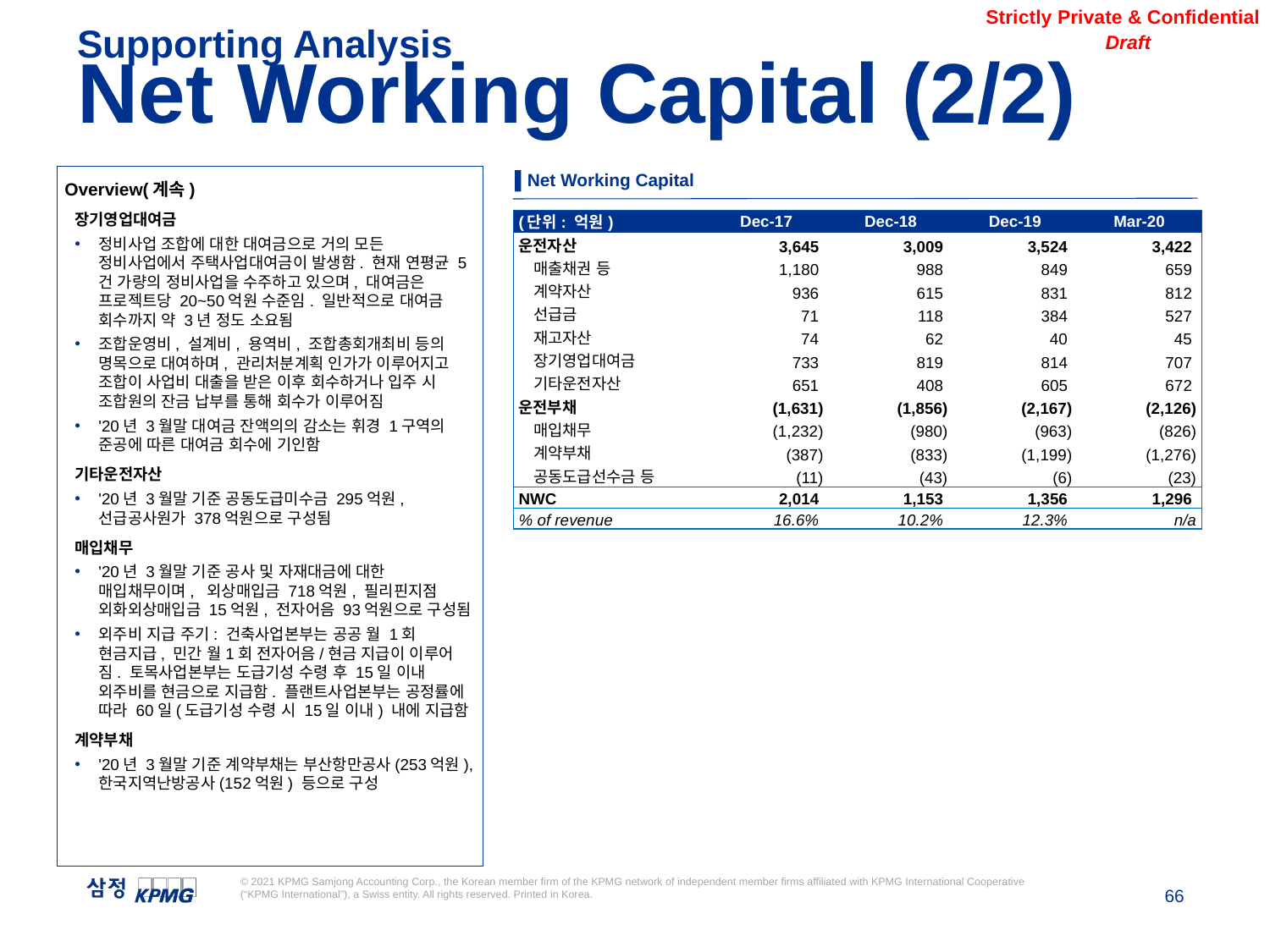

Supporting Analysis
Net Working Capital (2/2)
▌Net Working Capital
Overview(계속)
장기영업대여금
정비사업 조합에 대한 대여금으로 거의 모든 정비사업에서 주택사업대여금이 발생함. 현재 연평균 5건 가량의 정비사업을 수주하고 있으며, 대여금은 프로젝트당 20~50억원 수준임. 일반적으로 대여금 회수까지 약 3년 정도 소요됨
조합운영비, 설계비, 용역비, 조합총회개최비 등의 명목으로 대여하며, 관리처분계획 인가가 이루어지고 조합이 사업비 대출을 받은 이후 회수하거나 입주 시 조합원의 잔금 납부를 통해 회수가 이루어짐
'20년 3월말 대여금 잔액의의 감소는 휘경 1구역의 준공에 따른 대여금 회수에 기인함
기타운전자산
'20년 3월말 기준 공동도급미수금 295억원, 선급공사원가 378억원으로 구성됨
매입채무
'20년 3월말 기준 공사 및 자재대금에 대한 매입채무이며,  외상매입금 718억원, 필리핀지점 외화외상매입금 15억원, 전자어음 93억원으로 구성됨
외주비 지급 주기: 건축사업본부는 공공 월 1회 현금지급, 민간 월1회 전자어음/현금 지급이 이루어짐. 토목사업본부는 도급기성 수령 후 15일 이내 외주비를 현금으로 지급함. 플랜트사업본부는 공정률에 따라 60일(도급기성 수령 시 15일 이내) 내에 지급함
계약부채
'20년 3월말 기준 계약부채는 부산항만공사(253억원), 한국지역난방공사(152억원) 등으로 구성

| (단위: 억원) | Dec-17 | Dec-18 | Dec-19 | Mar-20 |
| --- | --- | --- | --- | --- |
| 운전자산 | 3,645 | 3,009 | 3,524 | 3,422 |
| 매출채권 등 | 1,180 | 988 | 849 | 659 |
| 계약자산 | 936 | 615 | 831 | 812 |
| 선급금 | 71 | 118 | 384 | 527 |
| 재고자산 | 74 | 62 | 40 | 45 |
| 장기영업대여금 | 733 | 819 | 814 | 707 |
| 기타운전자산 | 651 | 408 | 605 | 672 |
| 운전부채 | (1,631) | (1,856) | (2,167) | (2,126) |
| 매입채무 | (1,232) | (980) | (963) | (826) |
| 계약부채 | (387) | (833) | (1,199) | (1,276) |
| 공동도급선수금 등 | (11) | (43) | (6) | (23) |
| NWC | 2,014 | 1,153 | 1,356 | 1,296 |
| % of revenue | 16.6% | 10.2% | 12.3% | n/a |